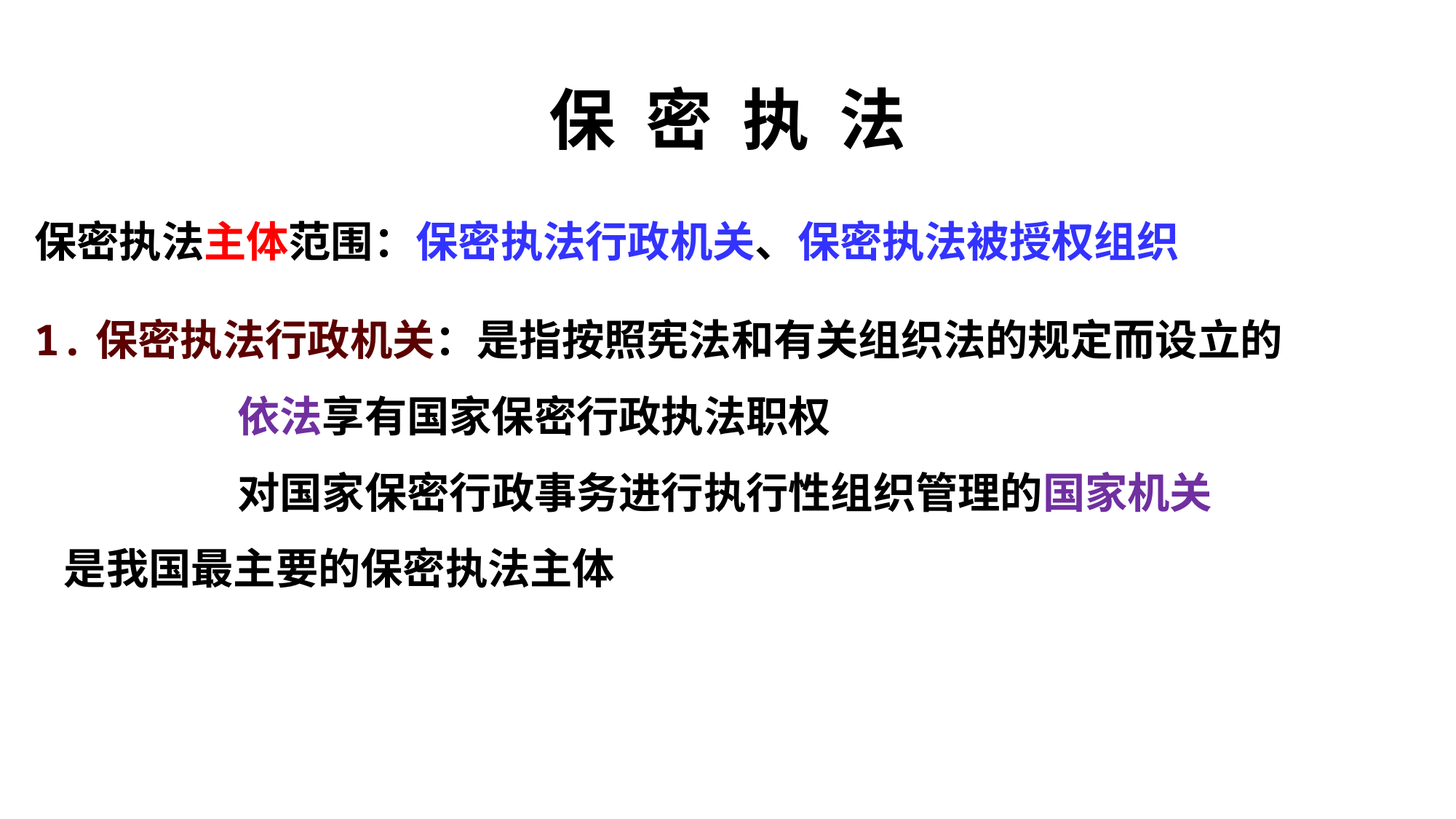

# 保  密  执  法
保密执法主体范围：保密执法行政机关、保密执法被授权组织

1.保密执法行政机关：是指按照宪法和有关组织法的规定而设立的
                    依法享有国家保密行政执法职权
                    对国家保密行政事务进行执行性组织管理的国家机关
  是我国最主要的保密执法主体